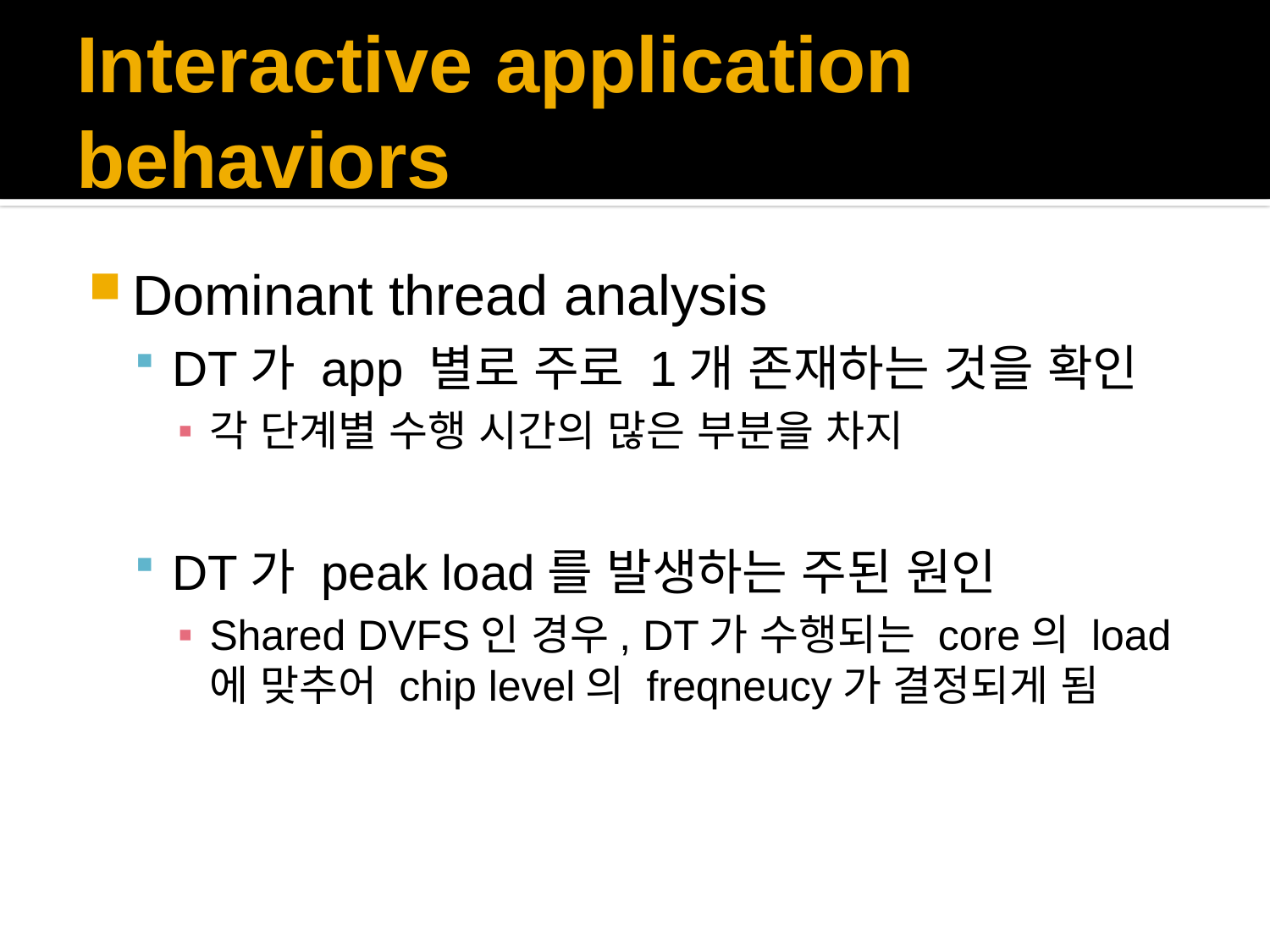

# Interactive application behaviors
Dominant thread analysis
DT가 app 별로 주로 1개 존재하는 것을 확인
각 단계별 수행 시간의 많은 부분을 차지

DT가 peak load를 발생하는 주된 원인
Shared DVFS인 경우, DT가 수행되는 core의 load에 맞추어 chip level의 freqneucy가 결정되게 됨